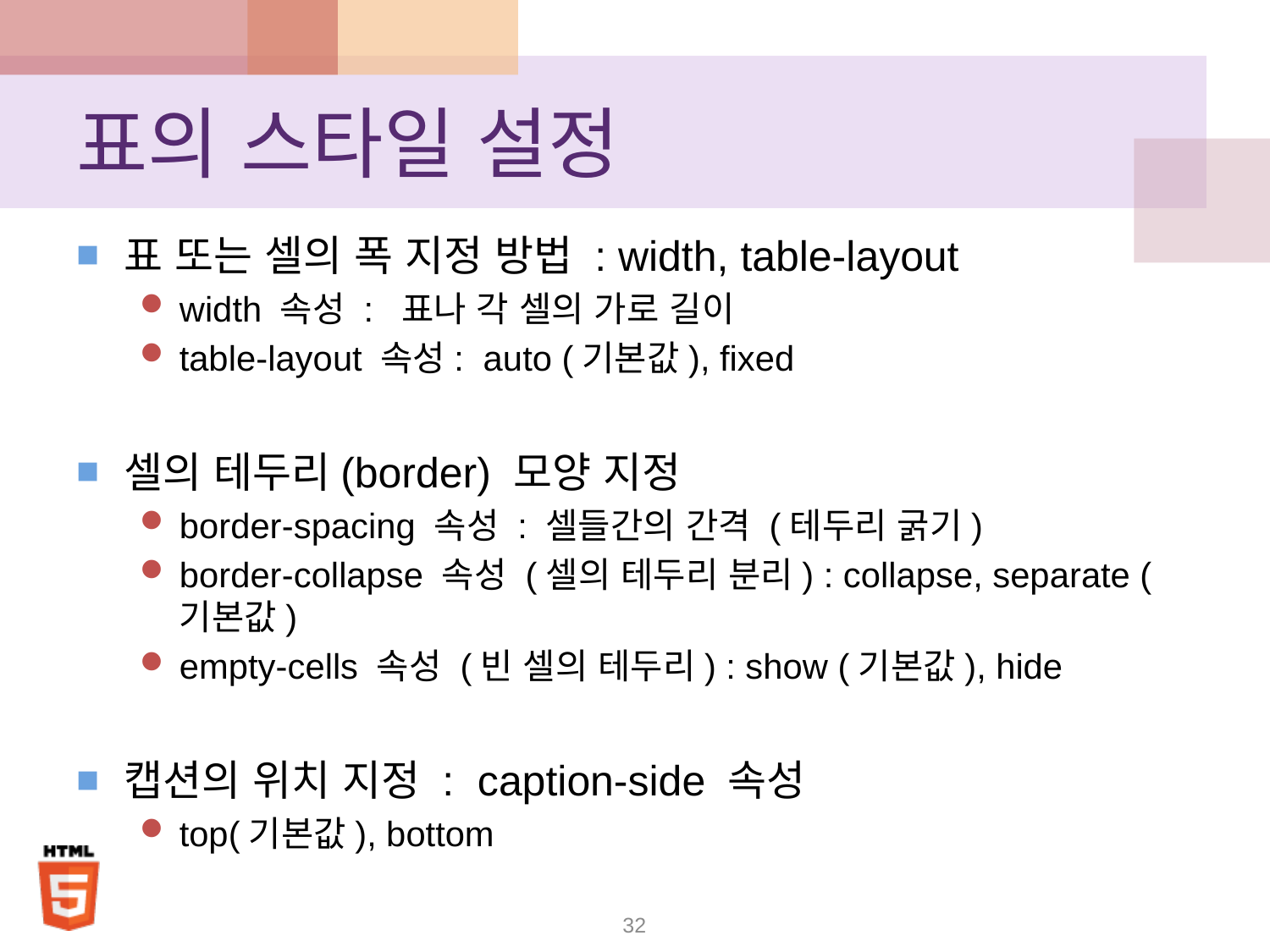

# 표의 스타일 설정
표 또는 셀의 폭 지정 방법 : width, table-layout
width 속성 :  표나 각 셀의 가로 길이
table-layout 속성:  auto (기본값), fixed

셀의 테두리(border) 모양 지정
border-spacing 속성 : 셀들간의 간격 (테두리 굵기)
border-collapse 속성 (셀의 테두리 분리) : collapse, separate (기본값)
empty-cells 속성 (빈 셀의 테두리) : show (기본값), hide

캡션의 위치 지정 :  caption-side 속성
top(기본값), bottom
32